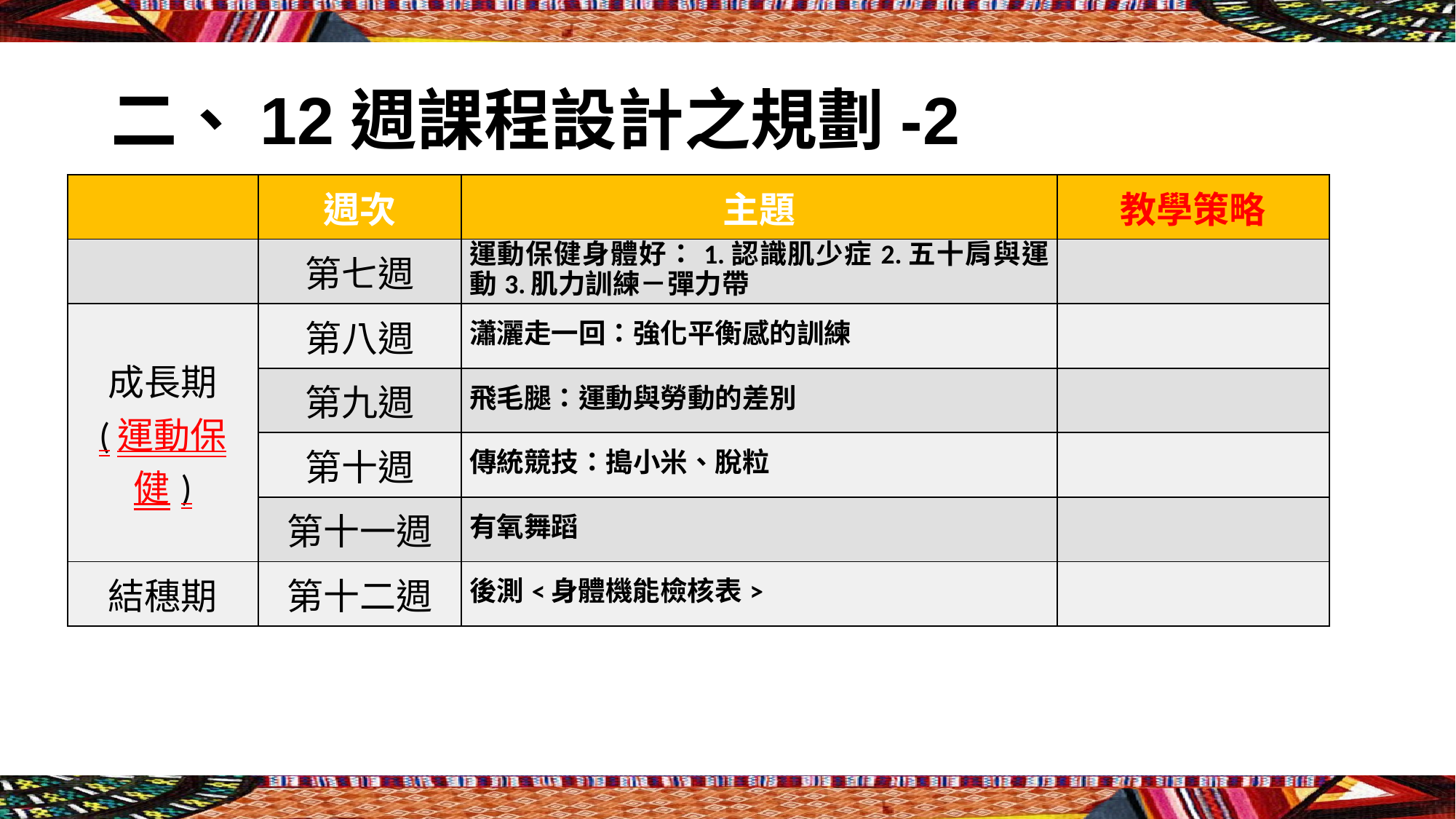

# 二、12週課程設計之規劃-2
|  | 週次 | 主題 | 教學策略 |
| --- | --- | --- | --- |
|  | 第七週 | 運動保健身體好：1.認識肌少症2.五十肩與運動3.肌力訓練－彈力帶 |  |
| 成長期 (運動保健) | 第八週 | 瀟灑走一回：強化平衡感的訓練 |  |
|  | 第九週 | 飛毛腿：運動與勞動的差別 |  |
|  | 第十週 | 傳統競技：搗小米、脫粒 |  |
|  | 第十一週 | 有氧舞蹈 |  |
| 結穗期 | 第十二週 | 後測<身體機能檢核表> |  |